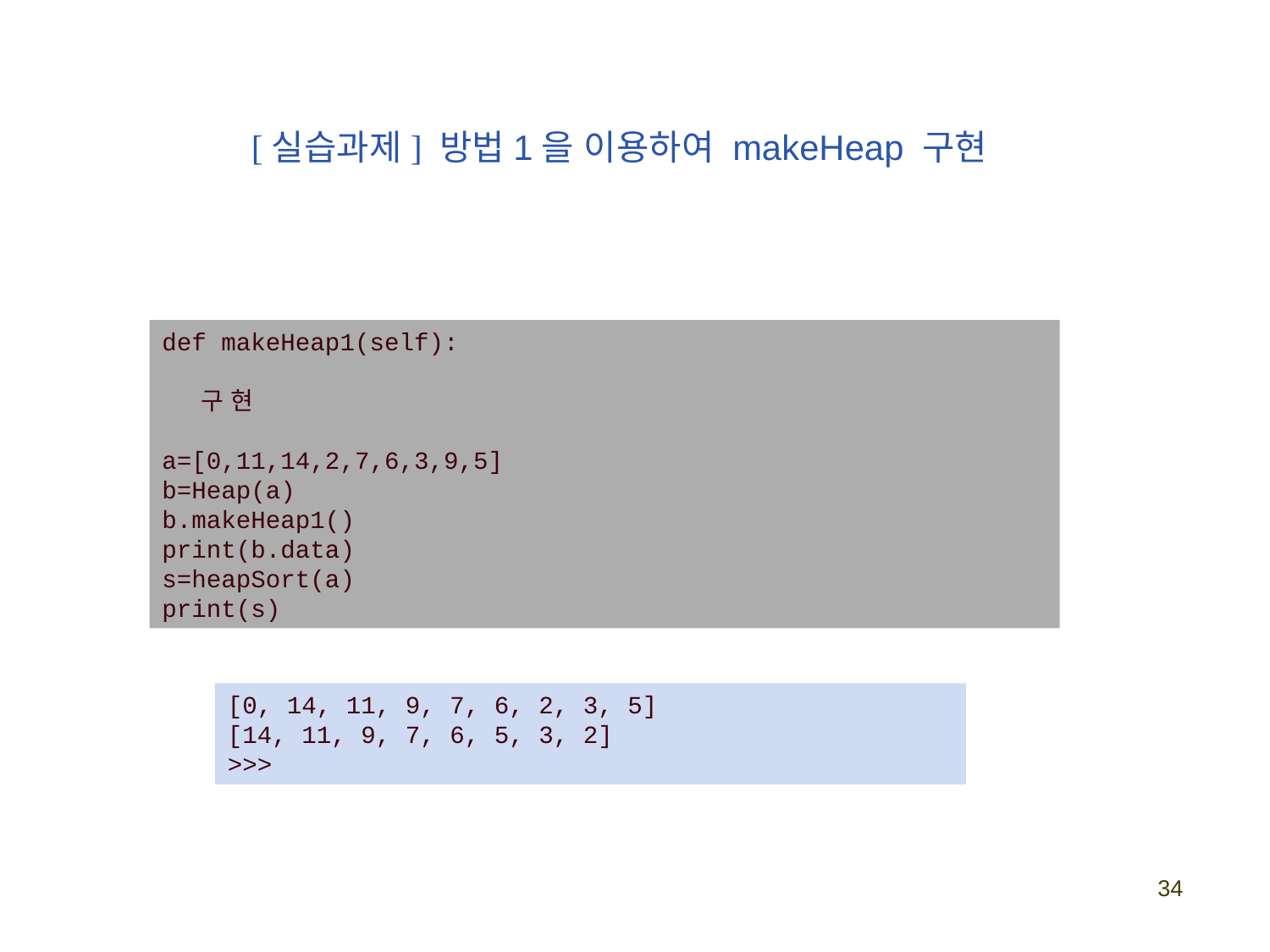

# [실습과제] 방법1을 이용하여 makeHeap 구현
def makeHeap1(self):

      구 현

a=[0,11,14,2,7,6,3,9,5]
b=Heap(a)
b.makeHeap1()
print(b.data)
s=heapSort(a)
print(s)
[0, 14, 11, 9, 7, 6, 2, 3, 5]
[14, 11, 9, 7, 6, 5, 3, 2]
>>>
34